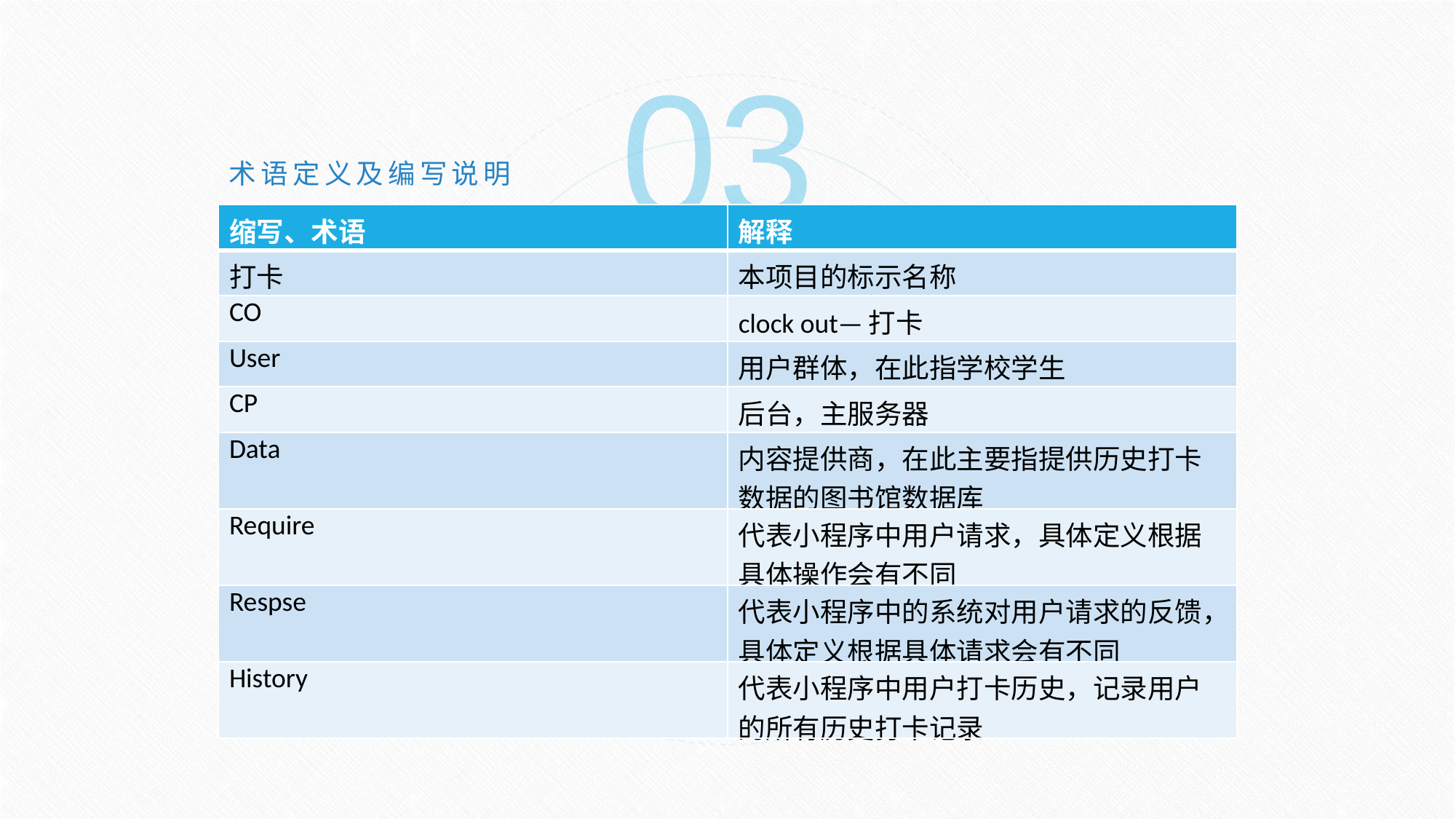

03
术语定义及编写说明
| 缩写、术语 | 解释 |
| --- | --- |
| 打卡 | 本项目的标示名称 |
| CO | clock out—打卡 |
| User | 用户群体，在此指学校学生 |
| CP | 后台，主服务器 |
| Data | 内容提供商，在此主要指提供历史打卡数据的图书馆数据库 |
| Require | 代表小程序中用户请求，具体定义根据具体操作会有不同 |
| Respse | 代表小程序中的系统对用户请求的反馈，具体定义根据具体请求会有不同 |
| History | 代表小程序中用户打卡历史，记录用户的所有历史打卡记录 |